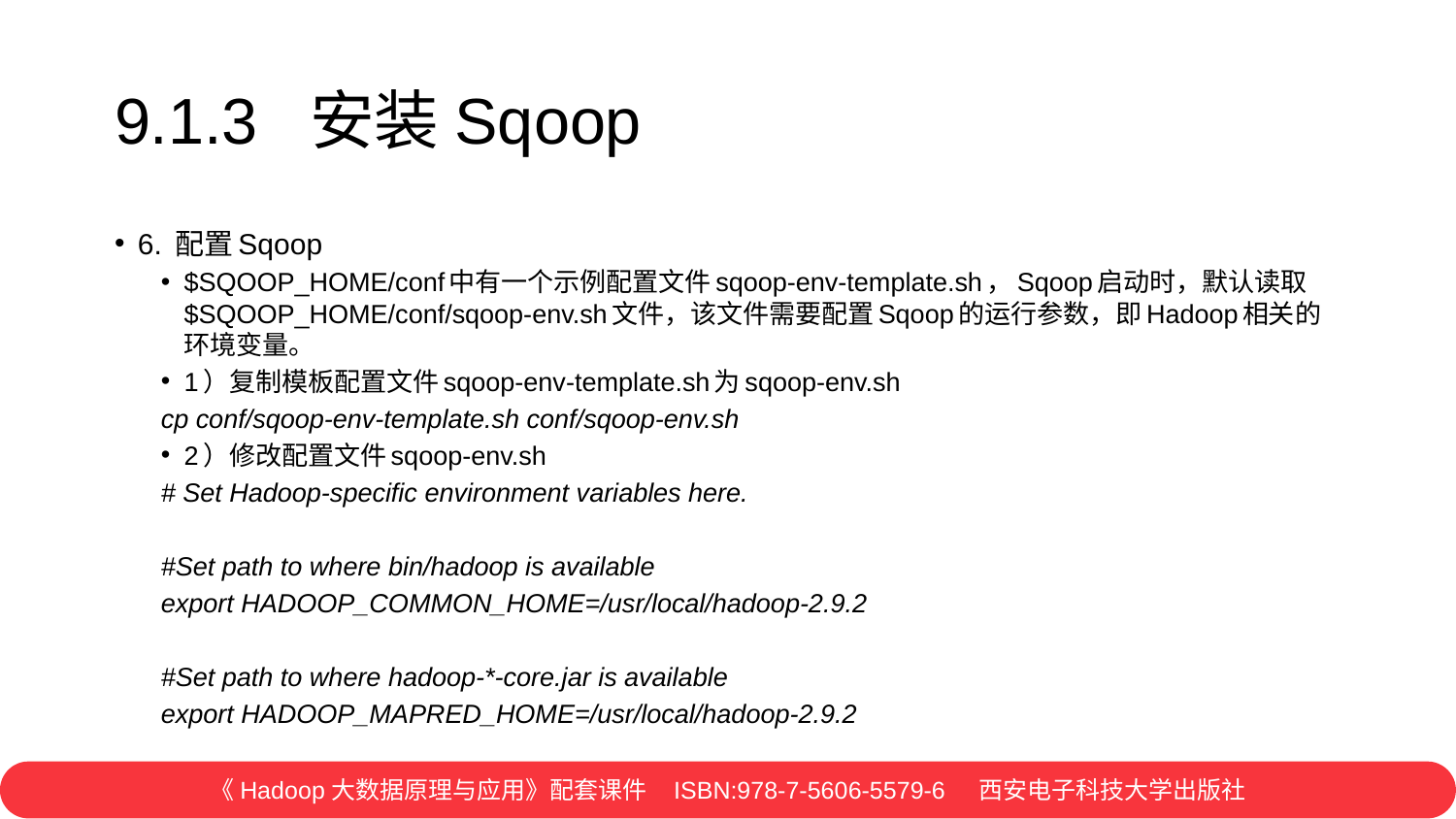

# 9.1.3  安装Sqoop
6. 配置Sqoop
$SQOOP_HOME/conf中有一个示例配置文件sqoop-env-template.sh，Sqoop启动时，默认读取$SQOOP_HOME/conf/sqoop-env.sh文件，该文件需要配置Sqoop的运行参数，即Hadoop相关的环境变量。
1）复制模板配置文件sqoop-env-template.sh为sqoop-env.sh
cp conf/sqoop-env-template.sh conf/sqoop-env.sh
2）修改配置文件sqoop-env.sh
# Set Hadoop-specific environment variables here.

#Set path to where bin/hadoop is available
export HADOOP_COMMON_HOME=/usr/local/hadoop-2.9.2

#Set path to where hadoop-*-core.jar is available
export HADOOP_MAPRED_HOME=/usr/local/hadoop-2.9.2